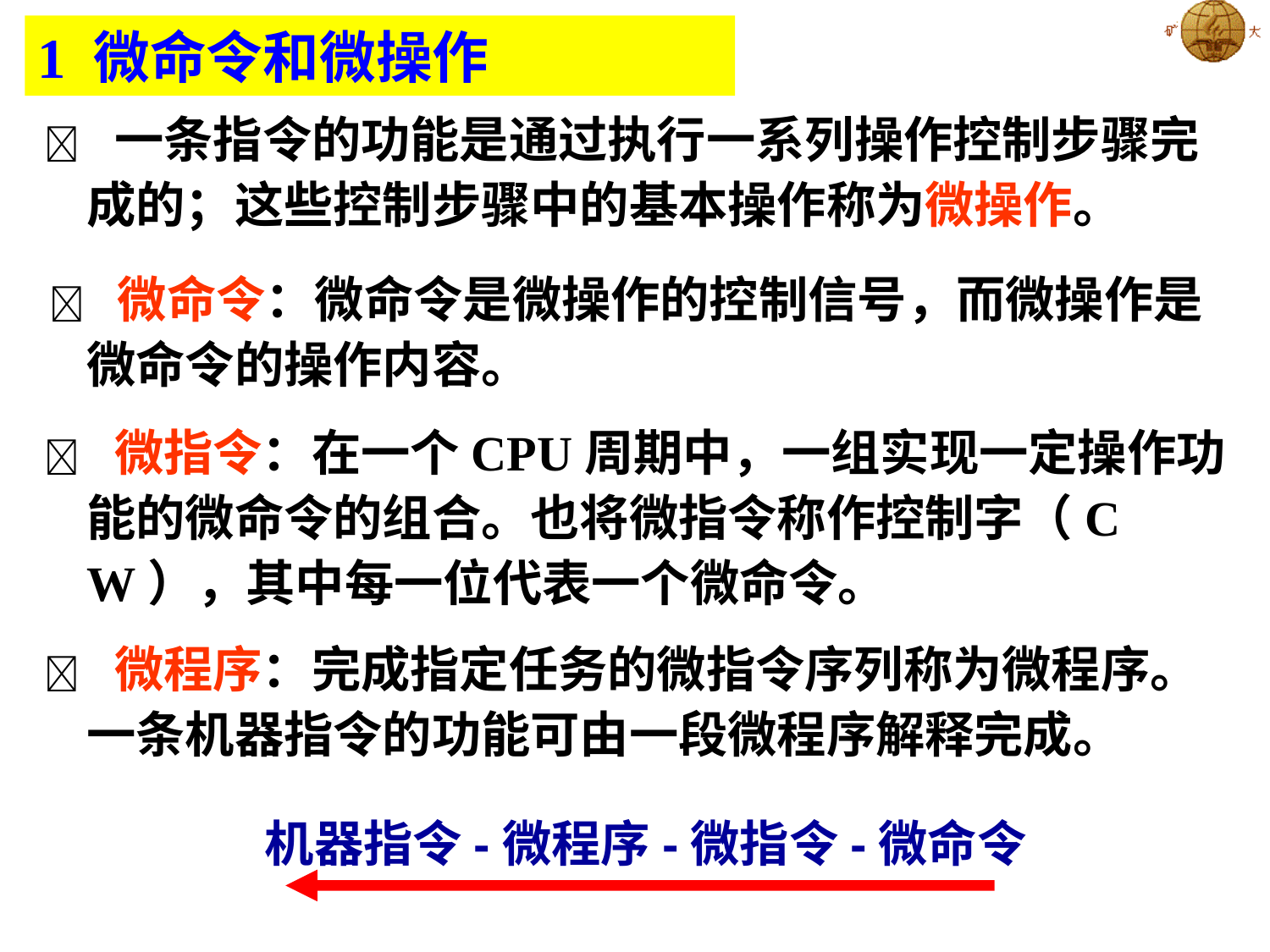

1 微命令和微操作
 •  一条指令的功能是通过执行一系列操作控制步骤完成的；这些控制步骤中的基本操作称为微操作。
  •   微命令：微命令是微操作的控制信号，而微操作是微命令的操作内容。
 •  微指令：在一个CPU周期中，一组实现一定操作功能的微命令的组合。也将微指令称作控制字（CW），其中每一位代表一个微命令。
 •  微程序：完成指定任务的微指令序列称为微程序。一条机器指令的功能可由一段微程序解释完成。
机器指令-微程序-微指令-微命令